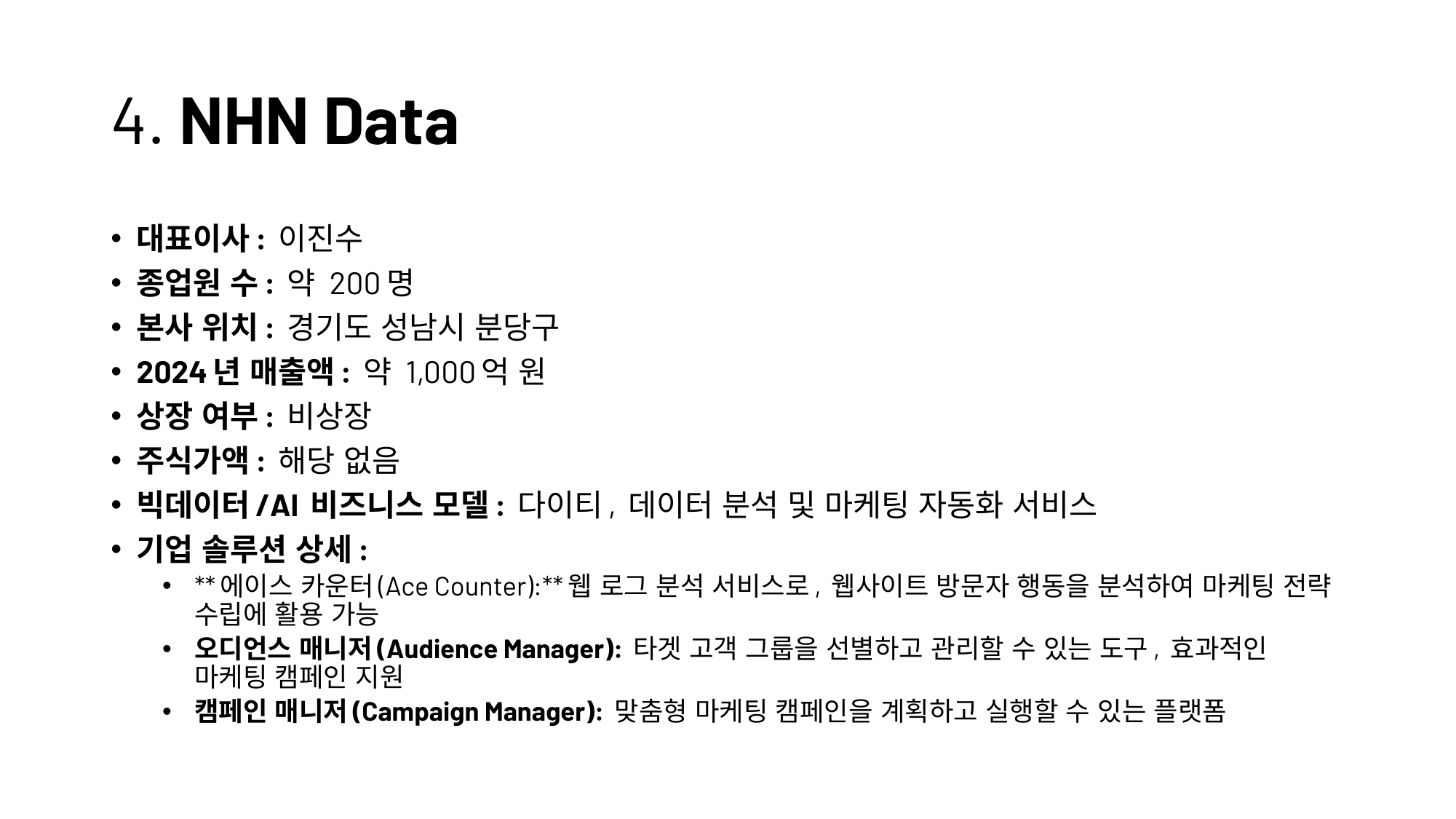

# 4. NHN Data
대표이사: 이진수
종업원 수: 약 200명
본사 위치: 경기도 성남시 분당구
2024년 매출액: 약 1,000억 원
상장 여부: 비상장
주식가액: 해당 없음
빅데이터/AI 비즈니스 모델: 다이티, 데이터 분석 및 마케팅 자동화 서비스
기업 솔루션 상세:
**에이스 카운터(Ace Counter):**웹 로그 분석 서비스로, 웹사이트 방문자 행동을 분석하여 마케팅 전략 수립에 활용 가능
오디언스 매니저(Audience Manager): 타겟 고객 그룹을 선별하고 관리할 수 있는 도구, 효과적인 마케팅 캠페인 지원
캠페인 매니저(Campaign Manager): 맞춤형 마케팅 캠페인을 계획하고 실행할 수 있는 플랫폼